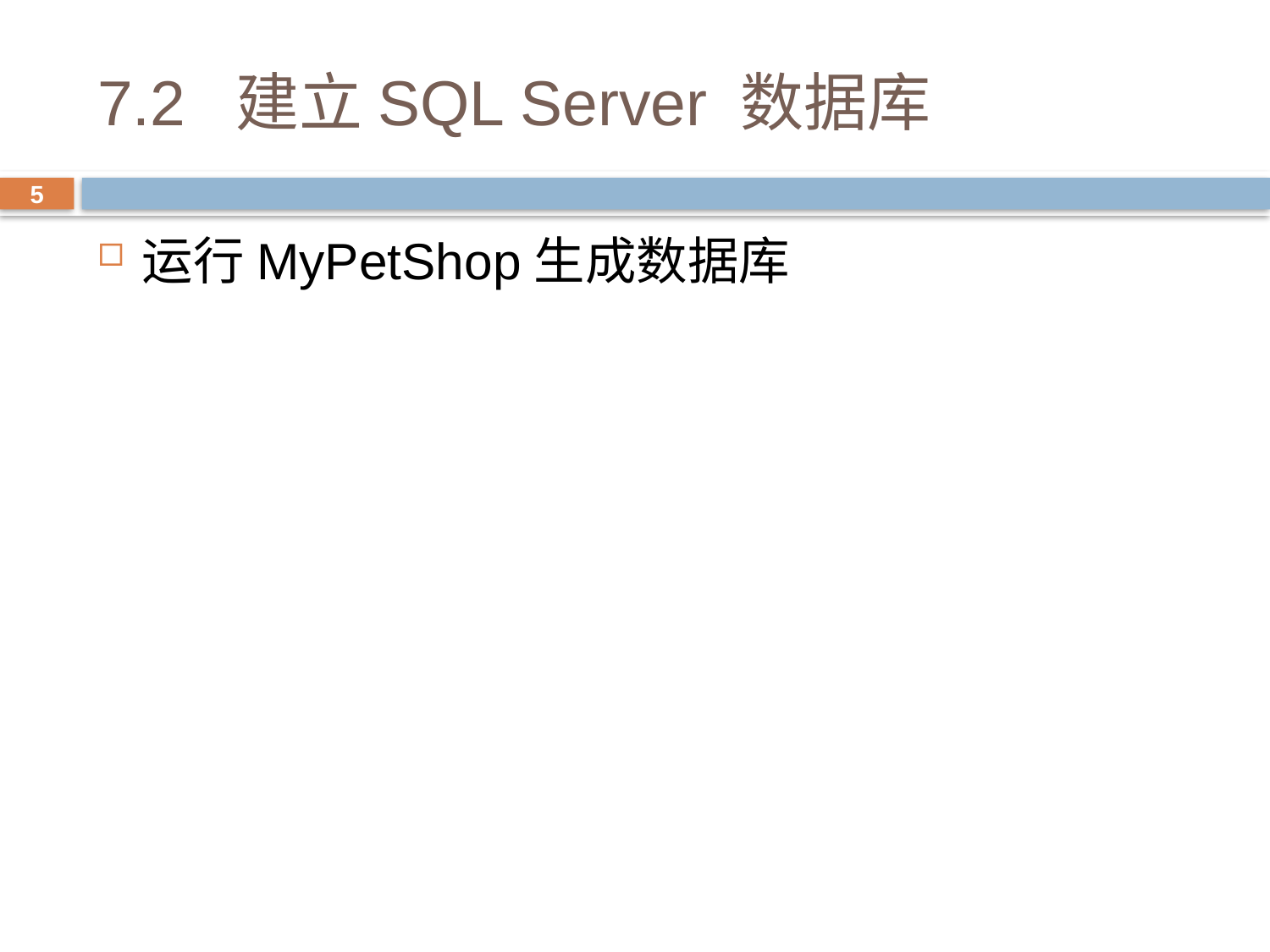

# 7.2  建立SQL Server 数据库
5
运行MyPetShop生成数据库